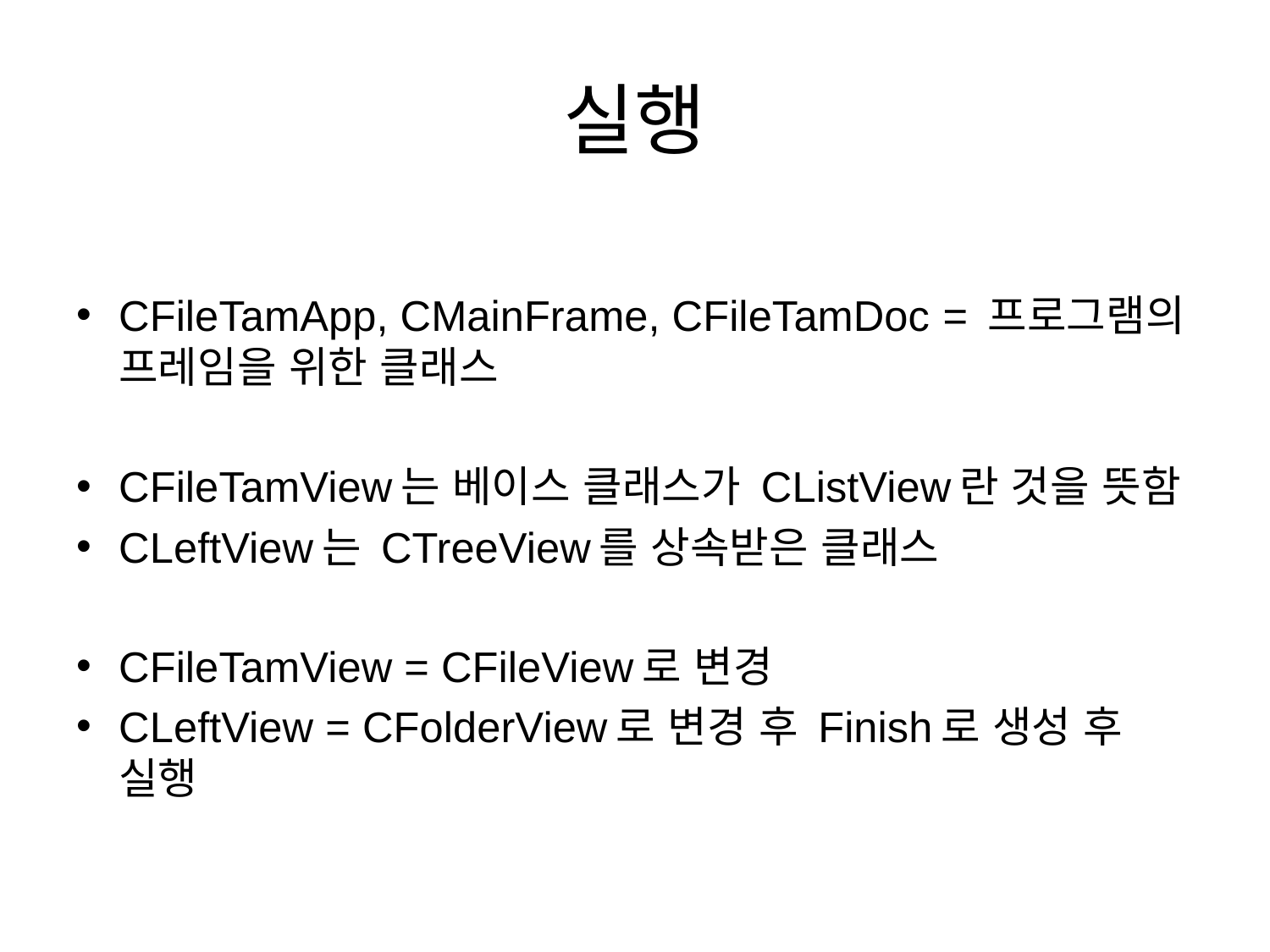

# 실행

CFileTamApp, CMainFrame, CFileTamDoc = 프로그램의 프레임을 위한 클래스

CFileTamView는 베이스 클래스가 CListView란 것을 뜻함
CLeftView는 CTreeView를 상속받은 클래스

CFileTamView = CFileView로 변경
CLeftView = CFolderView로 변경 후 Finish로 생성 후 실행